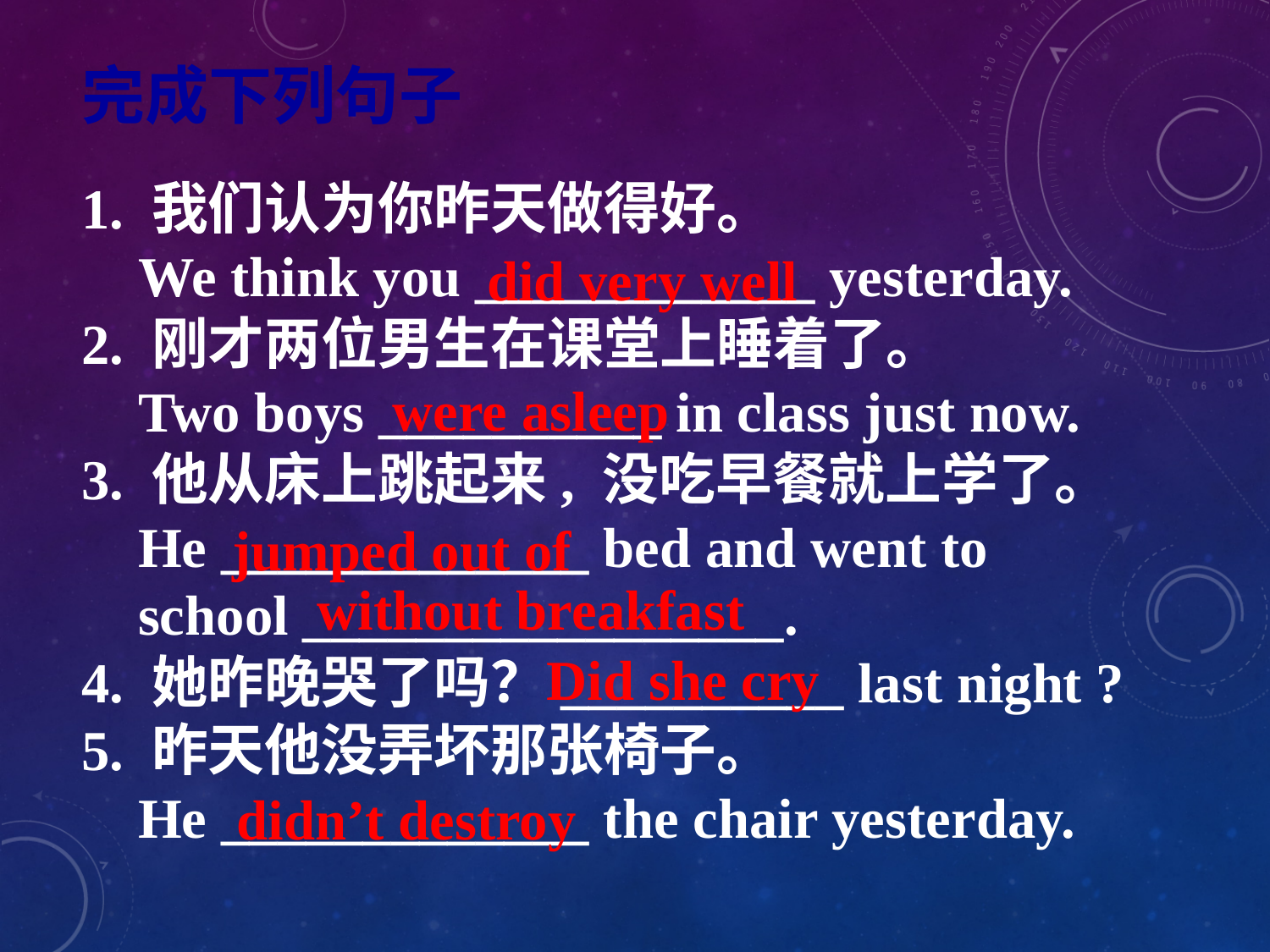

完成下列句子
1. 我们认为你昨天做得好。
    We think you ____________ yesterday.
2. 刚才两位男生在课堂上睡着了。
    Two boys __________ in class just now.
3. 他从床上跳起来, 没吃早餐就上学了。
    He _____________ bed and went to
    school _________________.
4. 她昨晚哭了吗？__________ last night ?
5. 昨天他没弄坏那张椅子。
    He _____________ the chair yesterday.
 did very well
were asleep
jumped out of
 without breakfast
 Did she cry
 didn’t destroy